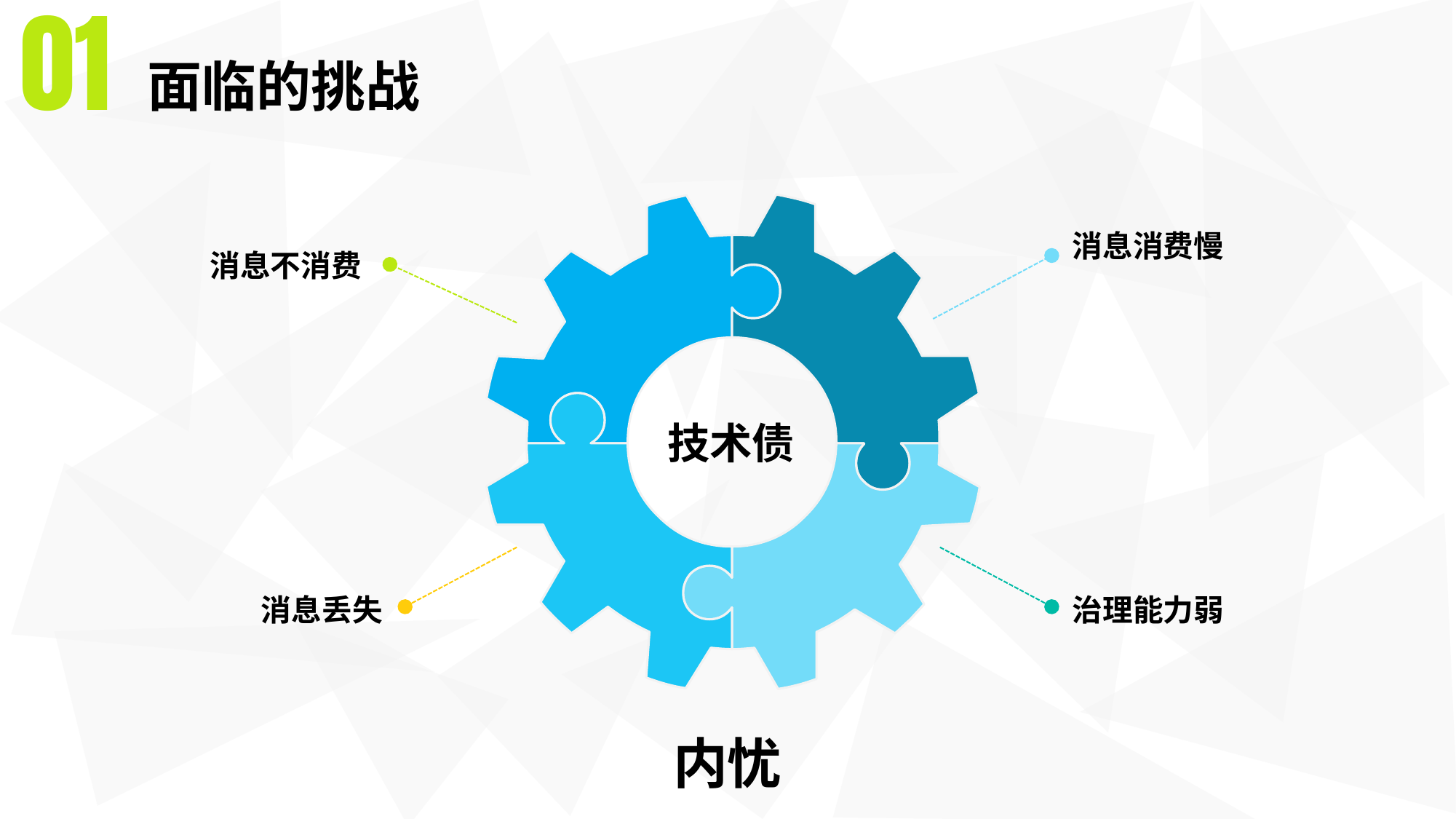

01
面临的挑战

消息消费慢
消息不消费
技术债

消息丢失
治理能力弱
内忧